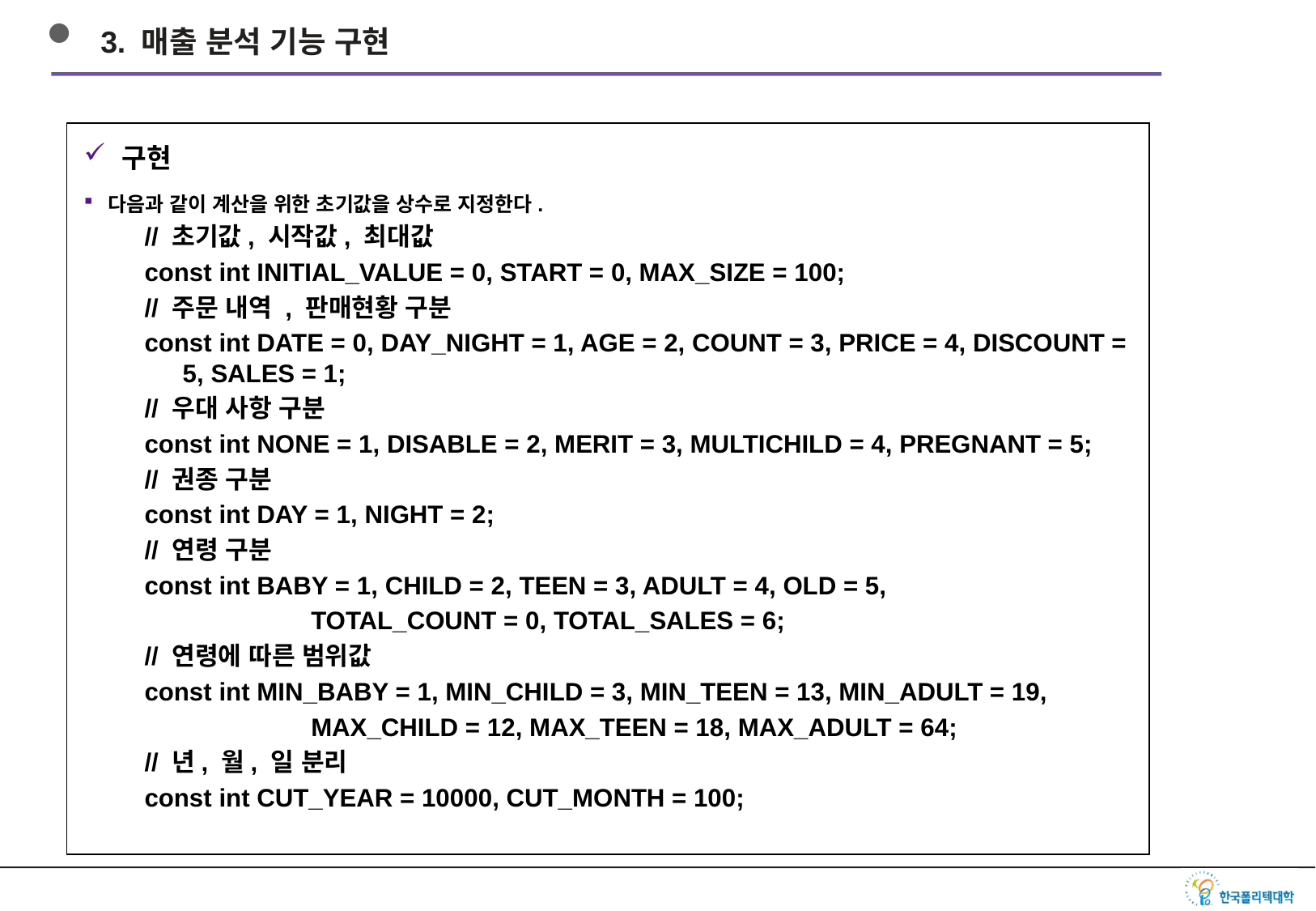

3. 매출 분석 기능 구현
구현
다음과 같이 계산을 위한 초기값을 상수로 지정한다.
// 초기값, 시작값, 최대값
const int INITIAL_VALUE = 0, START = 0, MAX_SIZE = 100;
// 주문 내역 , 판매현황 구분
const int DATE = 0, DAY_NIGHT = 1, AGE = 2, COUNT = 3, PRICE = 4, DISCOUNT = 5, SALES = 1;
// 우대 사항 구분
const int NONE = 1, DISABLE = 2, MERIT = 3, MULTICHILD = 4, PREGNANT = 5;
// 권종 구분
const int DAY = 1, NIGHT = 2;
// 연령 구분
const int BABY = 1, CHILD = 2, TEEN = 3, ADULT = 4, OLD = 5,
		 TOTAL_COUNT = 0, TOTAL_SALES = 6;
// 연령에 따른 범위값
const int MIN_BABY = 1, MIN_CHILD = 3, MIN_TEEN = 13, MIN_ADULT = 19,
		 MAX_CHILD = 12, MAX_TEEN = 18, MAX_ADULT = 64;
// 년, 월, 일 분리
const int CUT_YEAR = 10000, CUT_MONTH = 100;